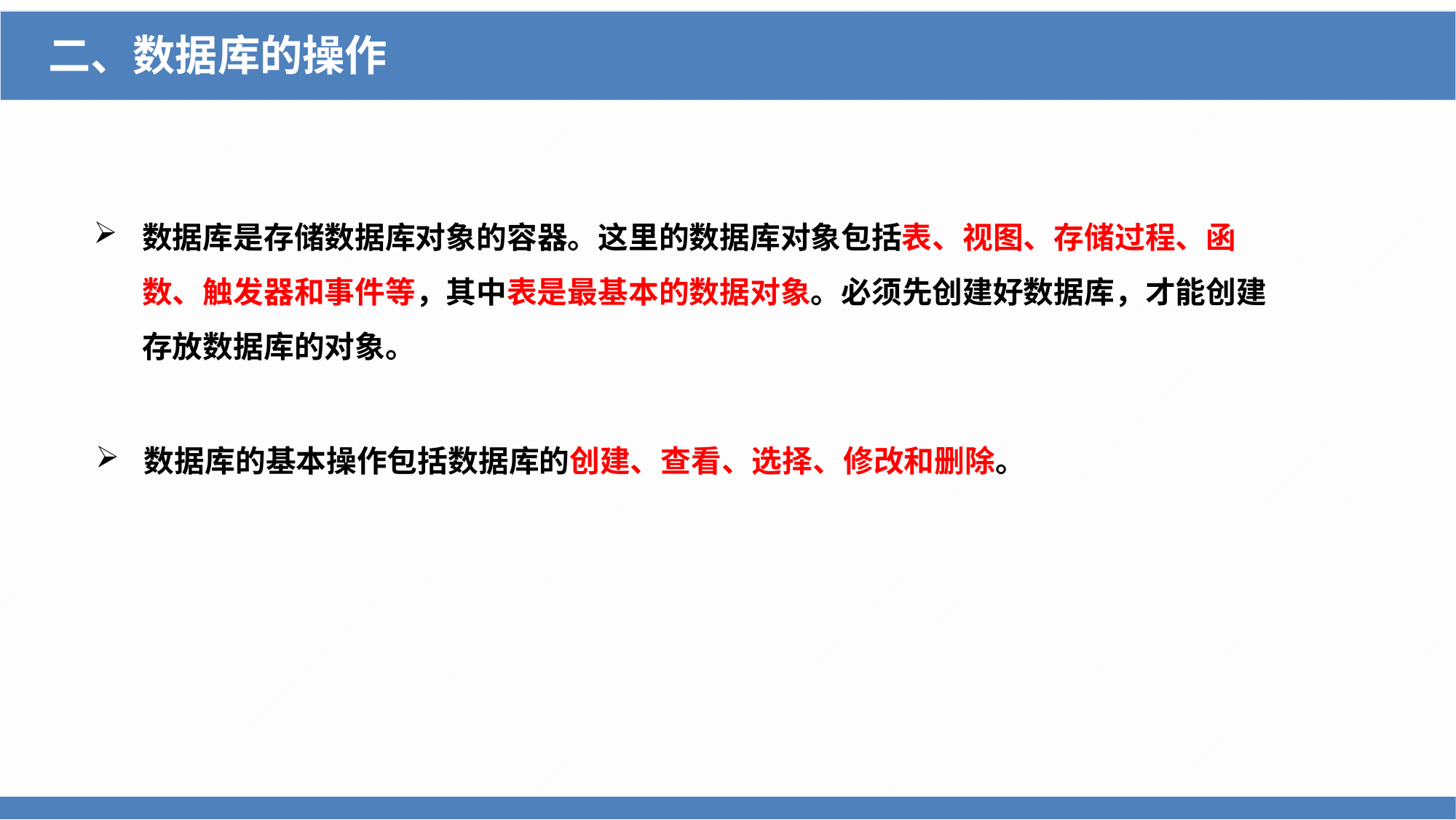

二、数据库的操作
数据库是存储数据库对象的容器。这里的数据库对象包括表、视图、存储过程、函数、触发器和事件等，其中表是最基本的数据对象。必须先创建好数据库，才能创建存放数据库的对象。
数据库的基本操作包括数据库的创建、查看、选择、修改和删除。